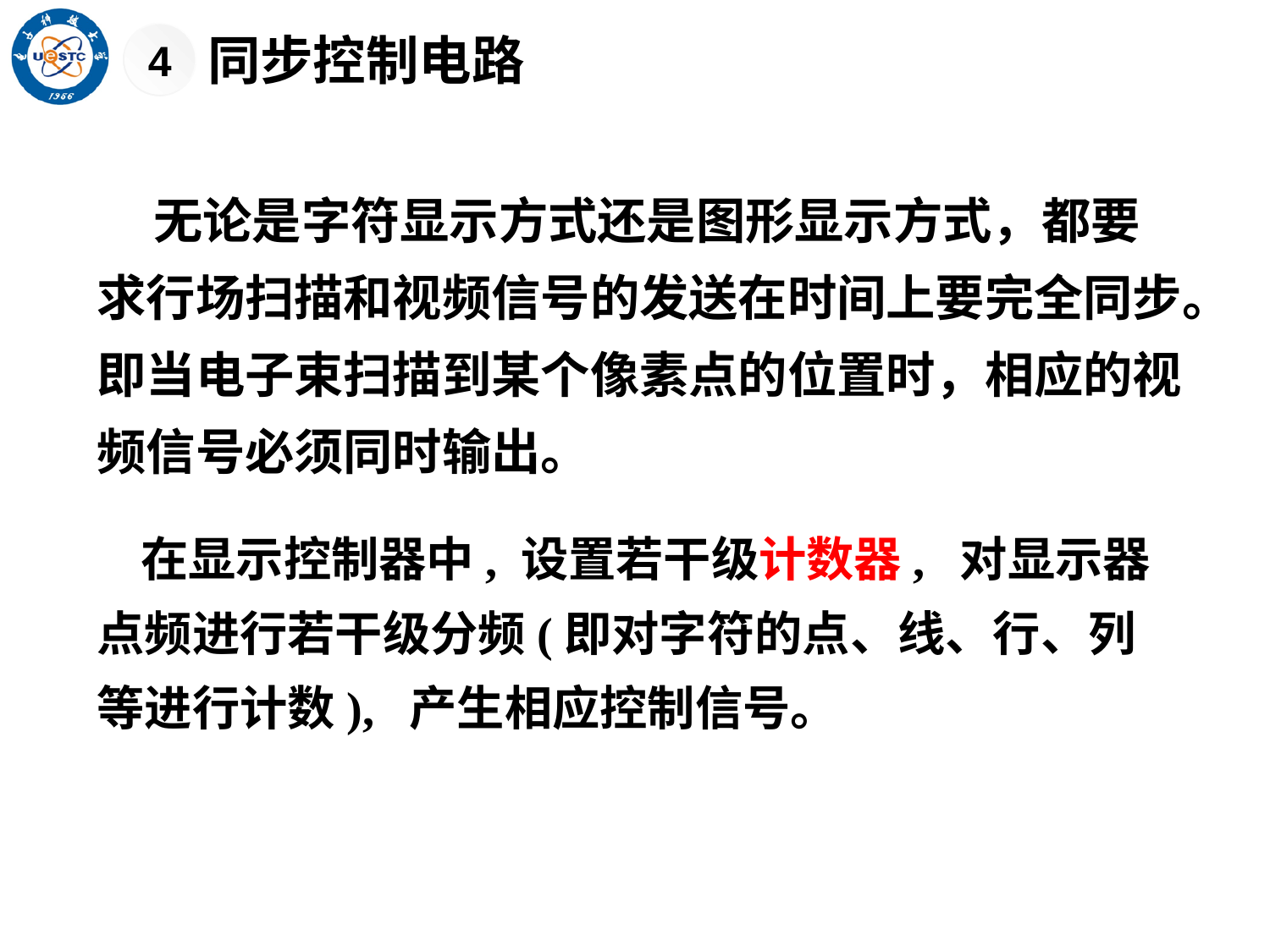

同步控制电路

4
    无论是字符显示方式还是图形显示方式，都要求行场扫描和视频信号的发送在时间上要完全同步。即当电子束扫描到某个像素点的位置时，相应的视频信号必须同时输出。
   在显示控制器中, 设置若干级计数器,  对显示器点频进行若干级分频(即对字符的点、线、行、列等进行计数),  产生相应控制信号。